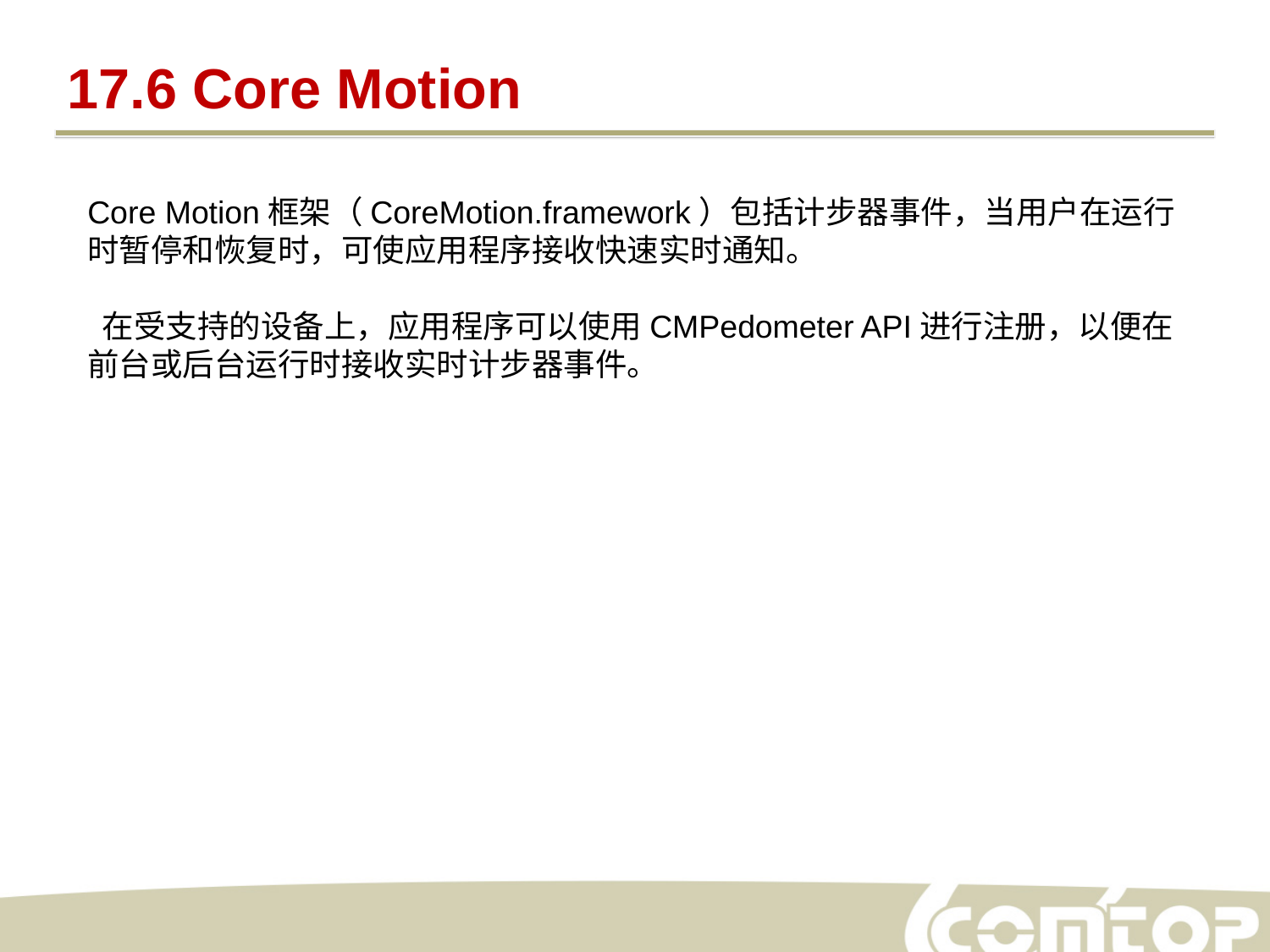

17.6 Core Motion

Core Motion框架（CoreMotion.framework）包括计步器事件，当用户在运行时暂停和恢复时，可使应用程序接收快速实时通知。

 在受支持的设备上，应用程序可以使用CMPedometer API进行注册，以便在前台或后台运行时接收实时计步器事件。